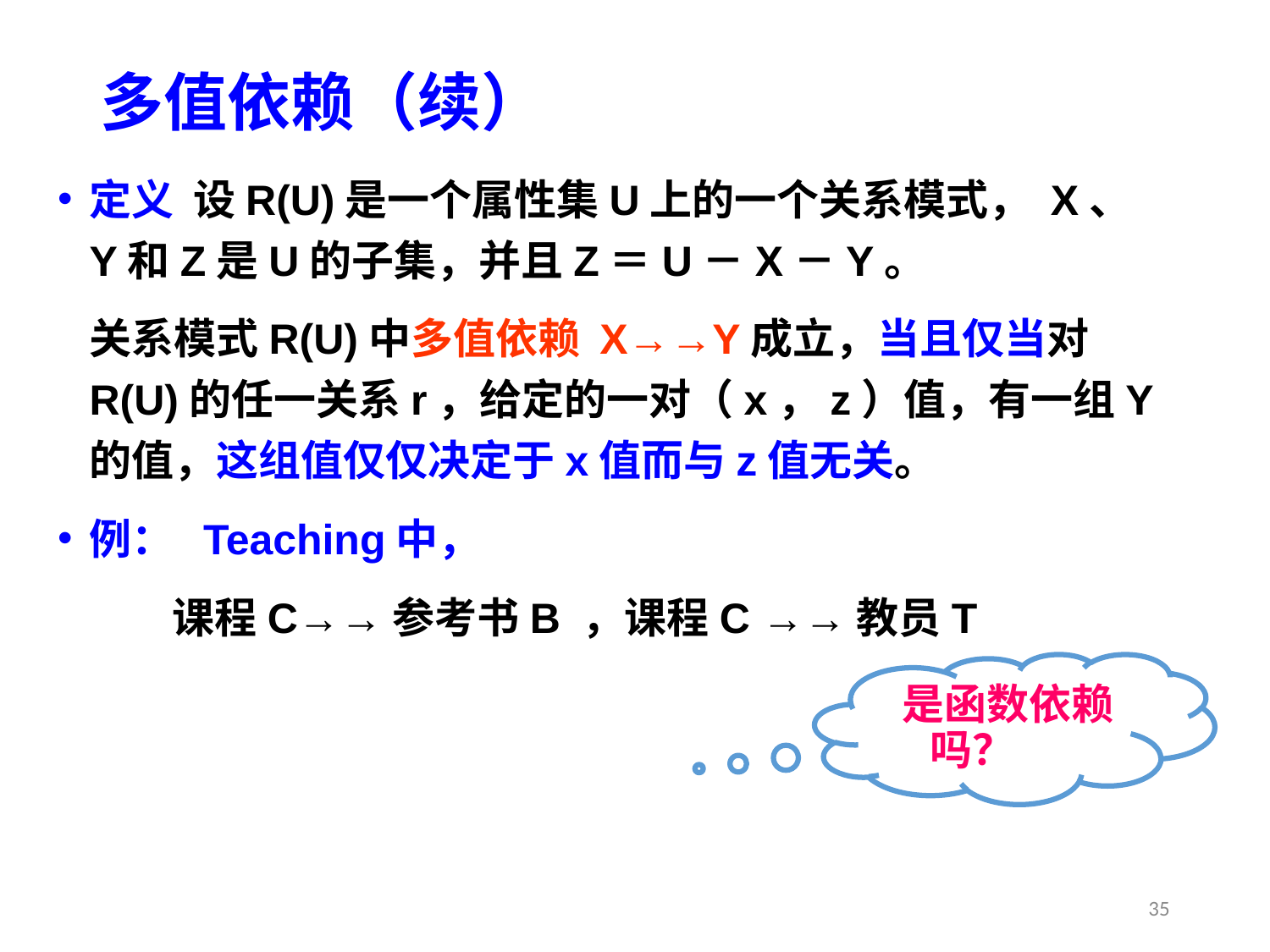

# 多值依赖（续）
定义  设R(U)是一个属性集U上的一个关系模式， X、 Y和Z是U的子集，并且Z＝U－X－Y。
	关系模式R(U)中多值依赖 X→→Y成立，当且仅当对R(U)的任一关系r，给定的一对（x，z）值，有一组Y的值，这组值仅仅决定于x值而与z值无关。
例：  Teaching中，
           课程C→→参考书B ，课程C →→教员T
 是函数依赖吗？
35